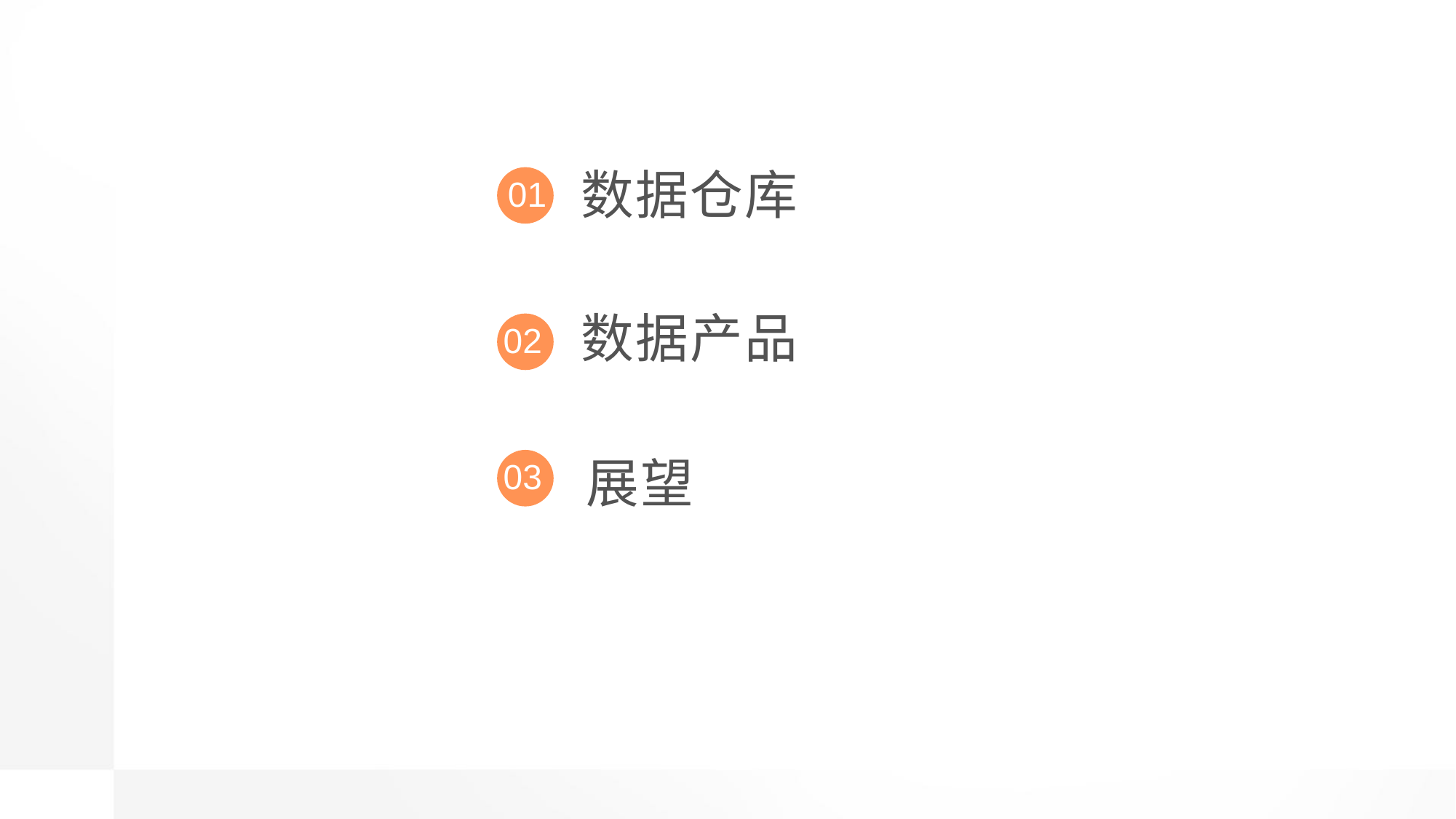

数据仓库
01

数据产品
02

展望
03

0